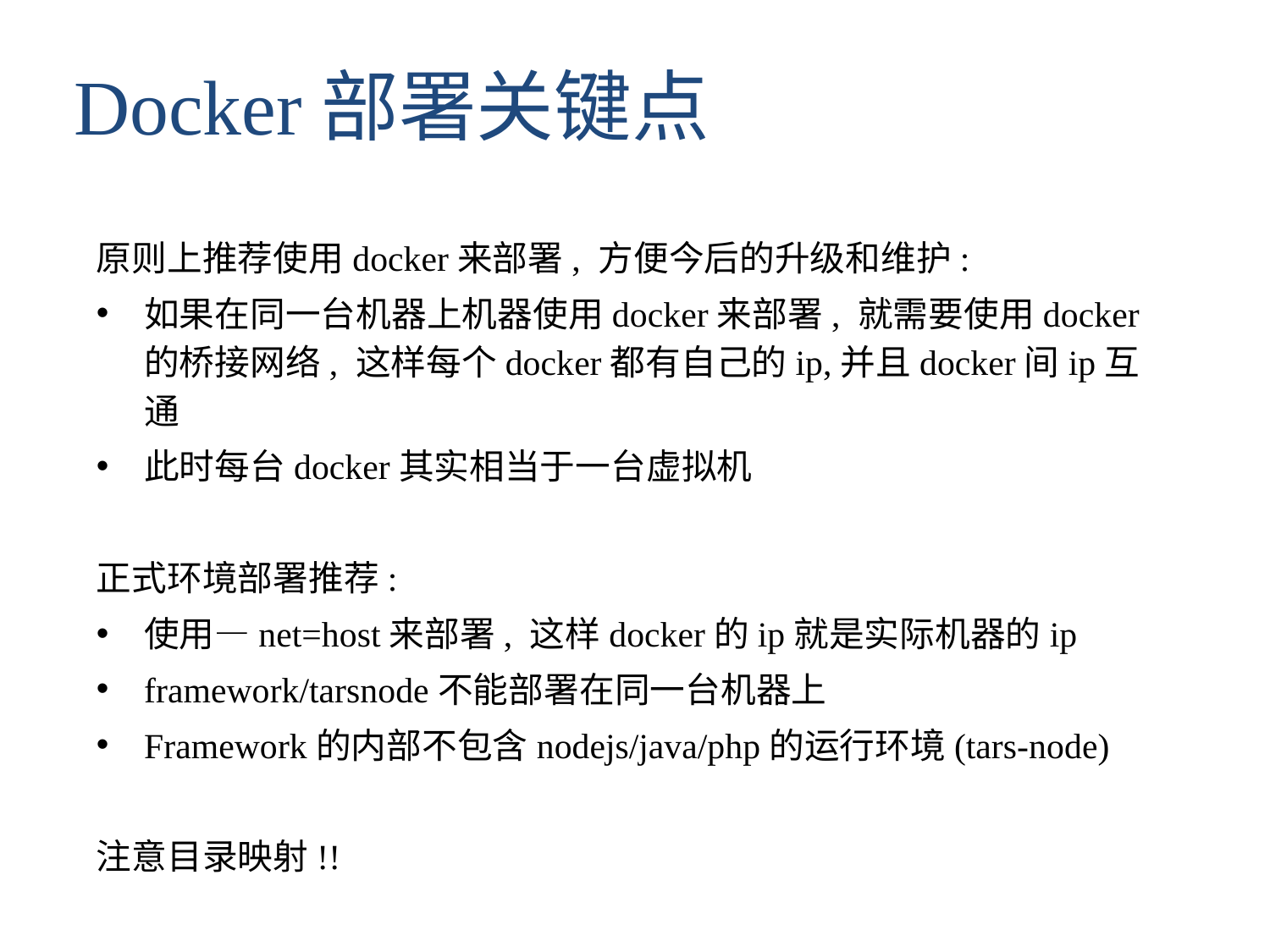

Docker部署关键点
原则上推荐使用docker来部署, 方便今后的升级和维护:
如果在同一台机器上机器使用docker来部署, 就需要使用docker的桥接网络, 这样每个docker都有自己的ip,并且docker间ip互通
此时每台docker其实相当于一台虚拟机

正式环境部署推荐:
使用—net=host来部署, 这样docker的ip就是实际机器的ip
framework/tarsnode不能部署在同一台机器上
Framework的内部不包含nodejs/java/php的运行环境(tars-node)

注意目录映射!!